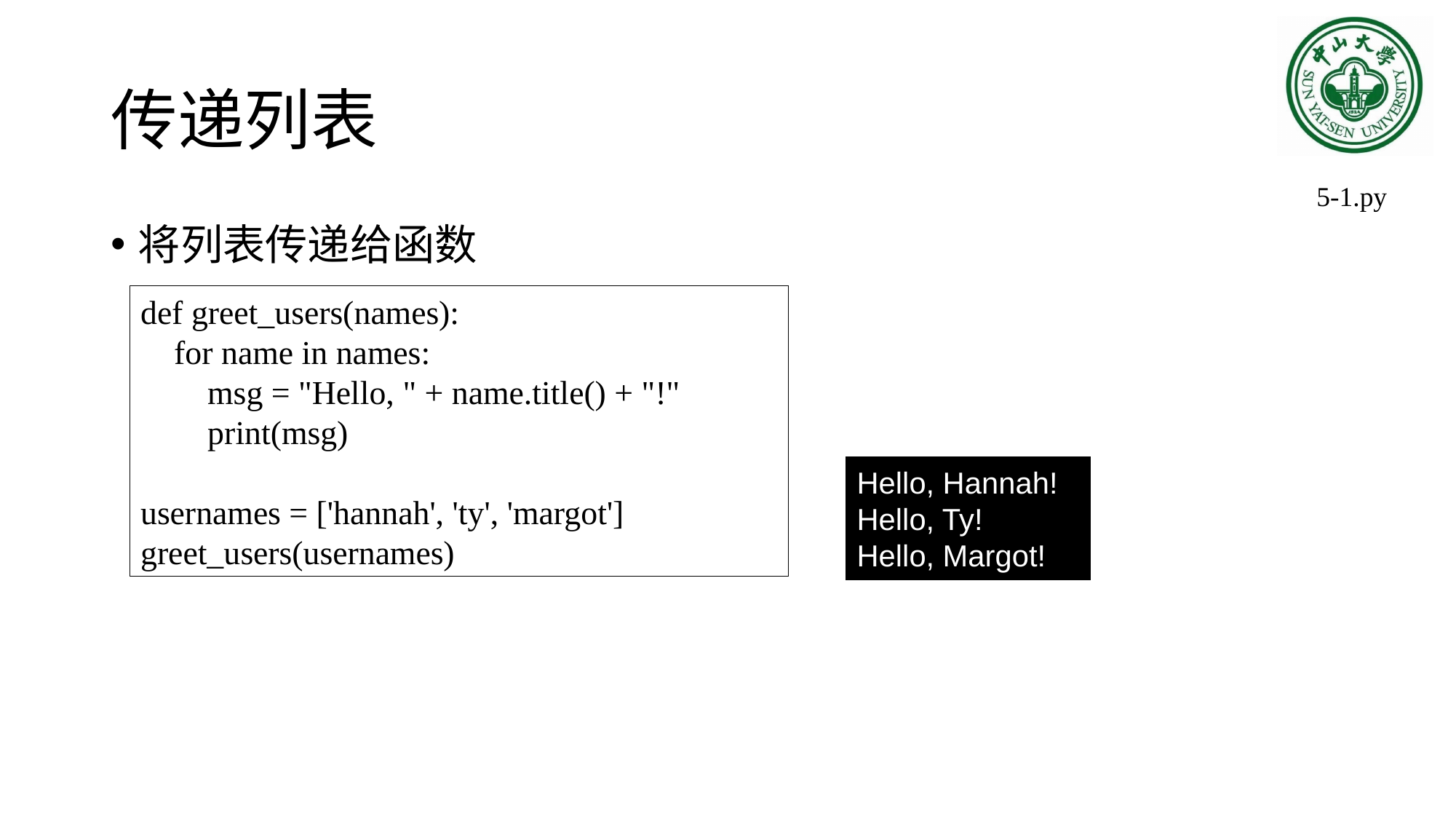

# 传递列表
5-1.py
将列表传递给函数

def greet_users(names):
    for name in names:
        msg = "Hello, " + name.title() + "!"
        print(msg)

usernames = ['hannah', 'ty', 'margot']
greet_users(usernames)
Hello, Hannah!
Hello, Ty!
Hello, Margot!